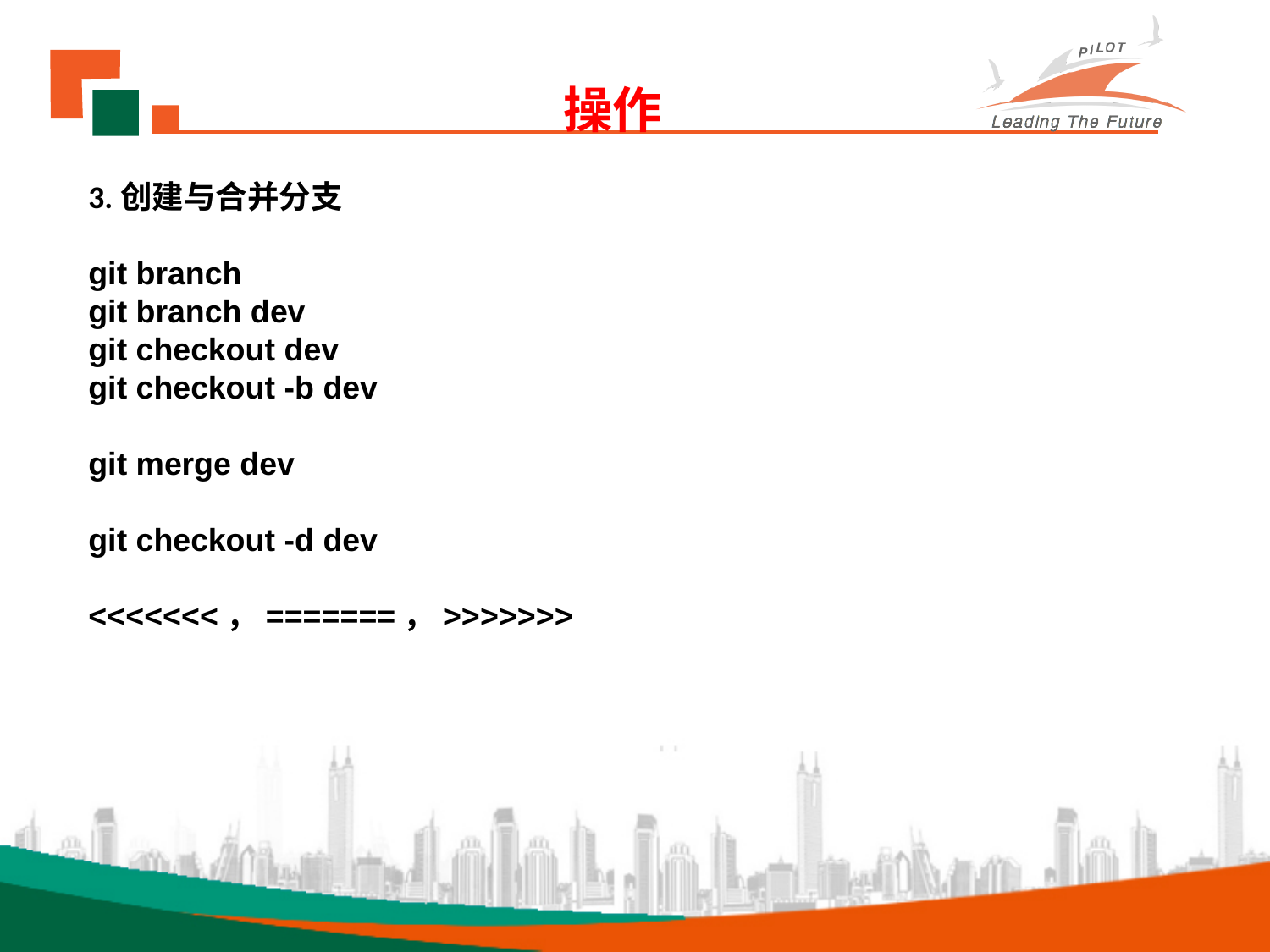

操作
3.创建与合并分支

git branch
git branch dev
git checkout dev
git checkout -b dev

git merge dev

git checkout -d dev

<<<<<<<，=======，>>>>>>>